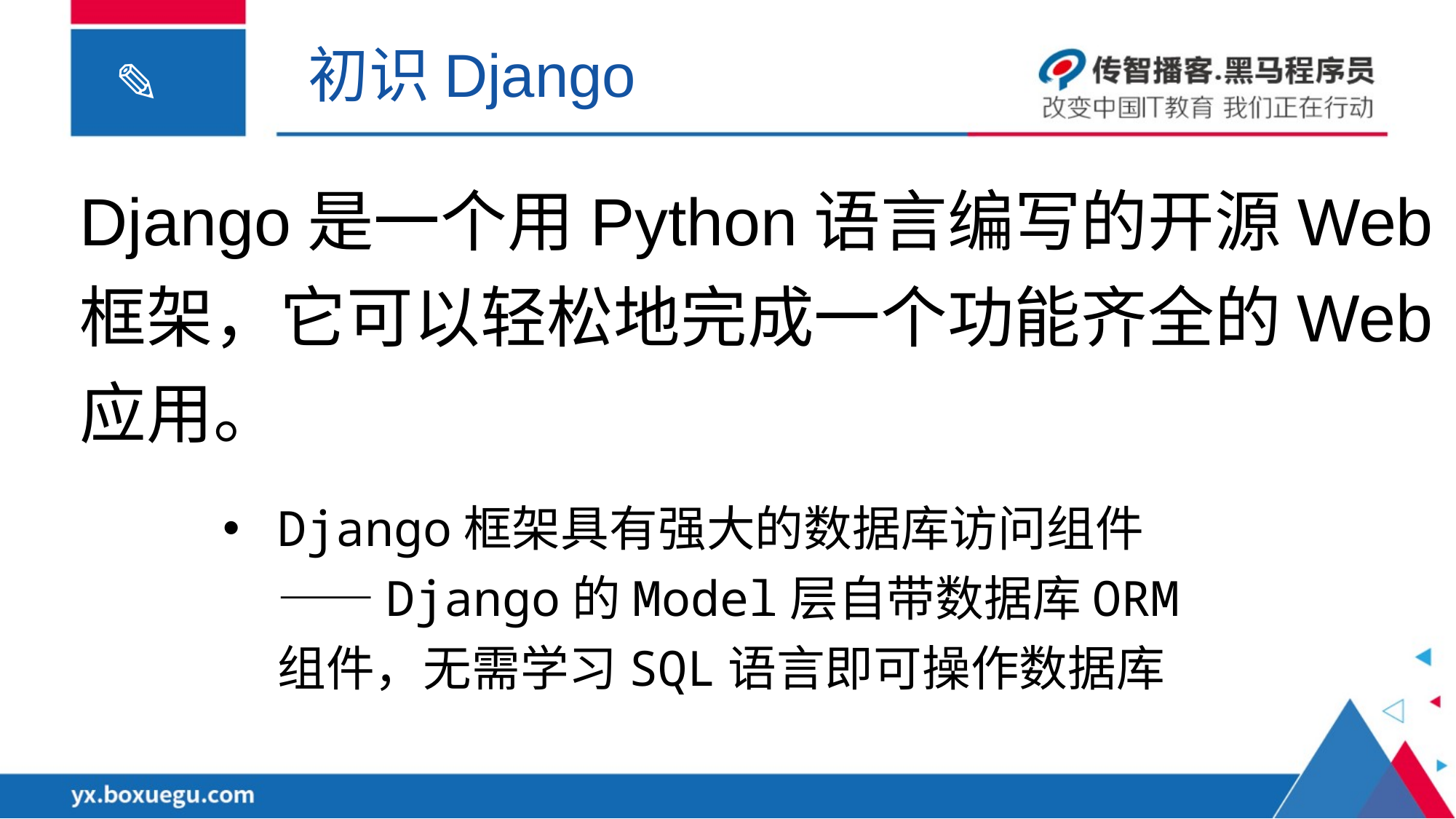

初识Django
Django是一个用Python语言编写的开源Web框架，它可以轻松地完成一个功能齐全的Web应用。
Django框架具有强大的数据库访问组件——Django的Model层自带数据库ORM组件，无需学习SQL语言即可操作数据库